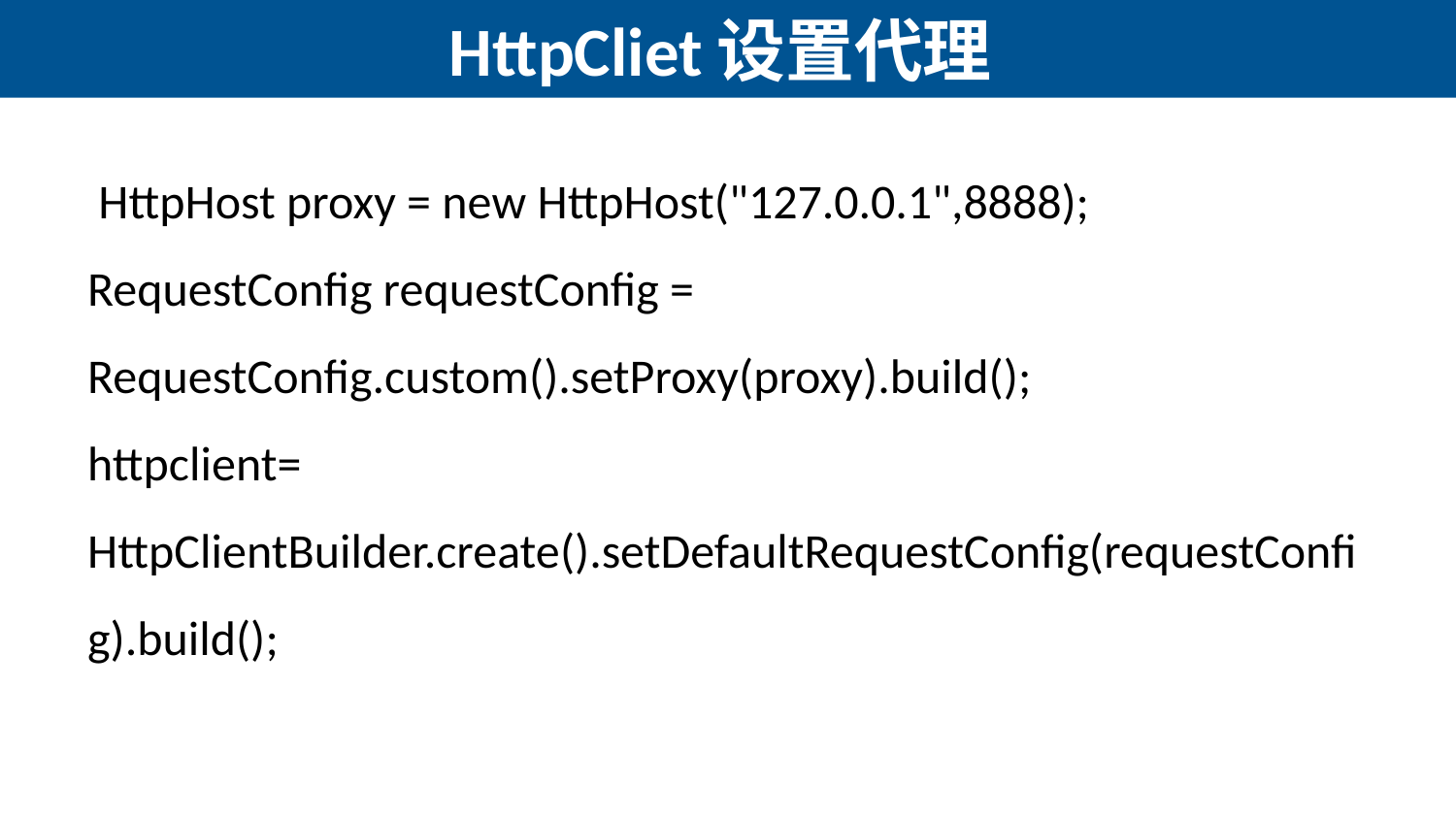

# HttpCliet设置代理
 HttpHost proxy = new HttpHost("127.0.0.1",8888);
RequestConfig requestConfig = RequestConfig.custom().setProxy(proxy).build();
httpclient= HttpClientBuilder.create().setDefaultRequestConfig(requestConfig).build();